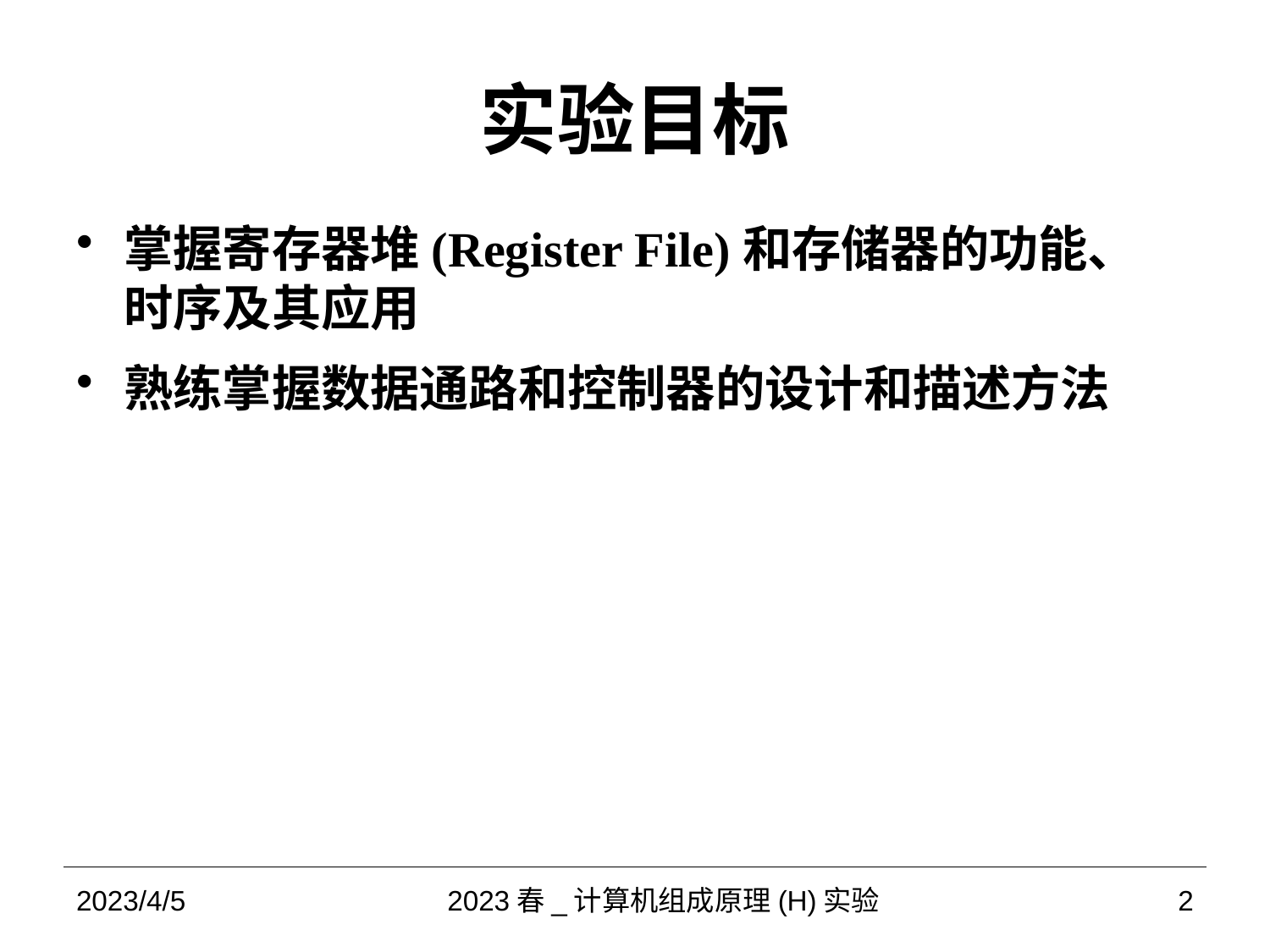

# 实验目标
掌握寄存器堆(Register File)和存储器的功能、时序及其应用
熟练掌握数据通路和控制器的设计和描述方法

2023/4/5
2023春_计算机组成原理(H)实验
2